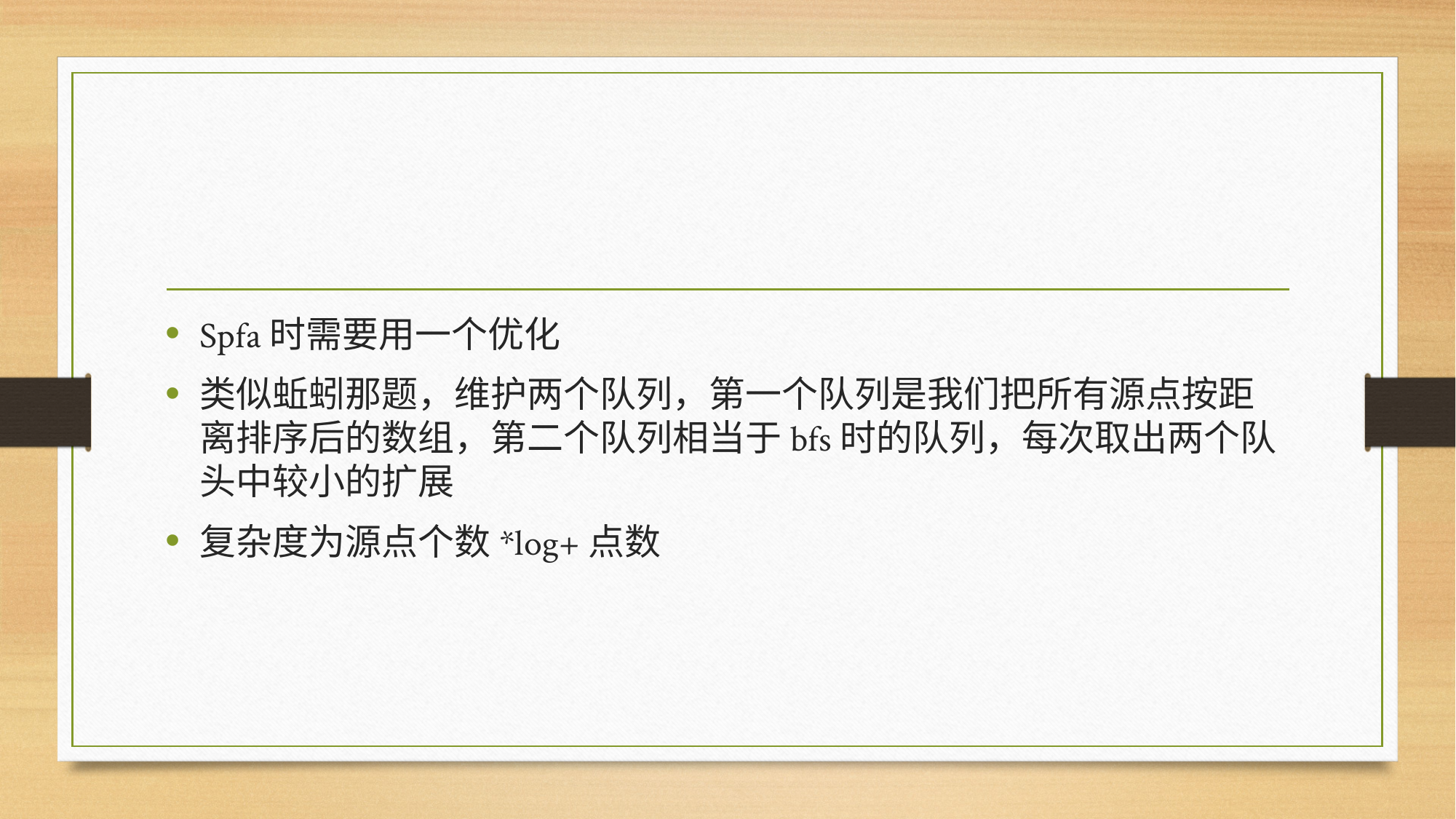

#
Spfa时需要用一个优化
类似蚯蚓那题，维护两个队列，第一个队列是我们把所有源点按距离排序后的数组，第二个队列相当于bfs时的队列，每次取出两个队头中较小的扩展
复杂度为源点个数*log+点数